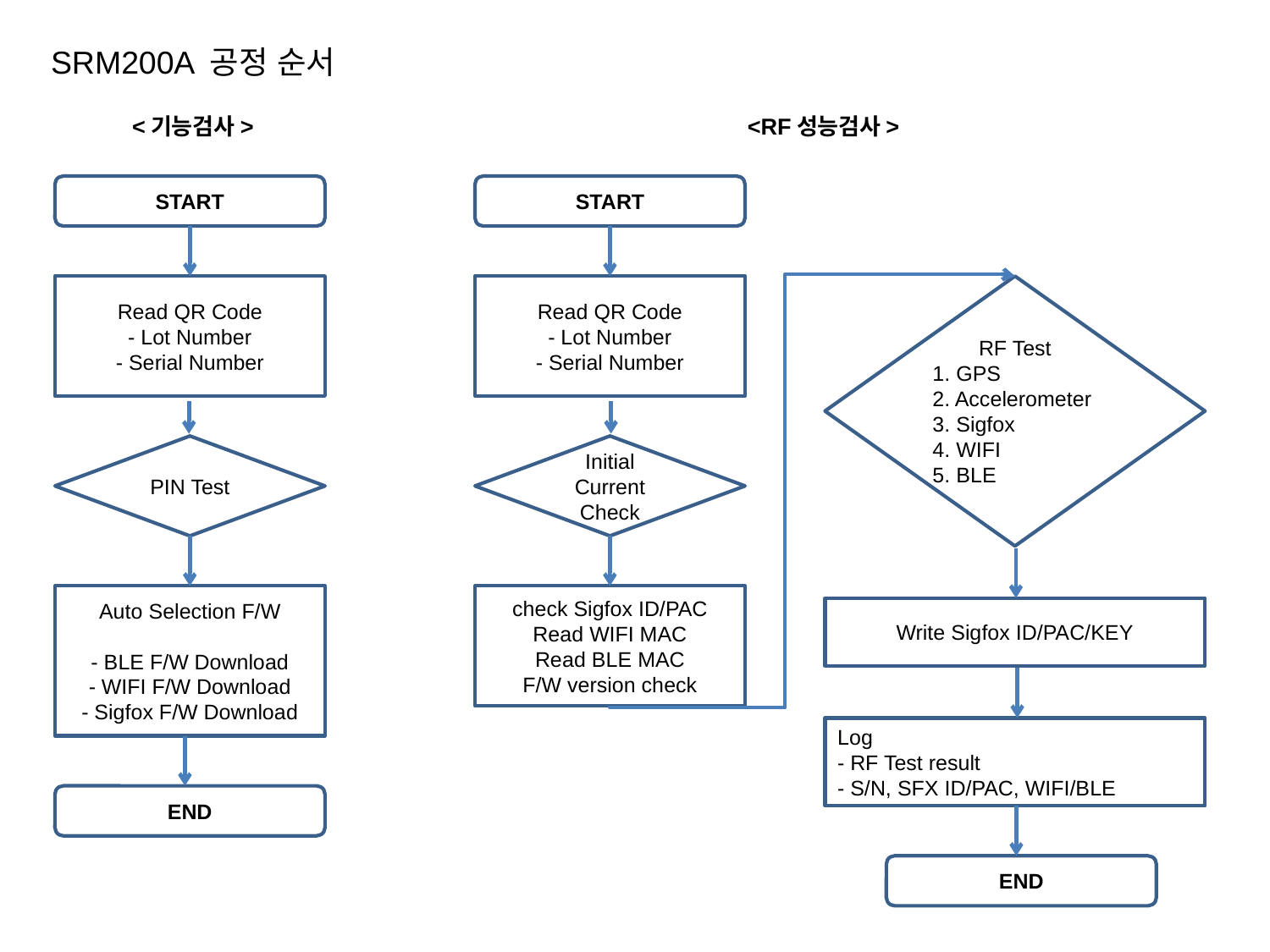

SRM200A 공정 순서
<기능검사>
<RF성능검사>
START
START
Read QR Code
- Lot Number
- Serial Number
Read QR Code
- Lot Number
- Serial Number
RF Test
1. GPS
2. Accelerometer
3. Sigfox
4. WIFI
5. BLE
PIN Test
Initial Current Check
Auto Selection F/W

- BLE F/W Download
- WIFI F/W Download
- Sigfox F/W Download
check Sigfox ID/PAC
Read WIFI MAC
Read BLE MAC
F/W version check
Write Sigfox ID/PAC/KEY
Log
- RF Test result
- S/N, SFX ID/PAC, WIFI/BLE
END
END